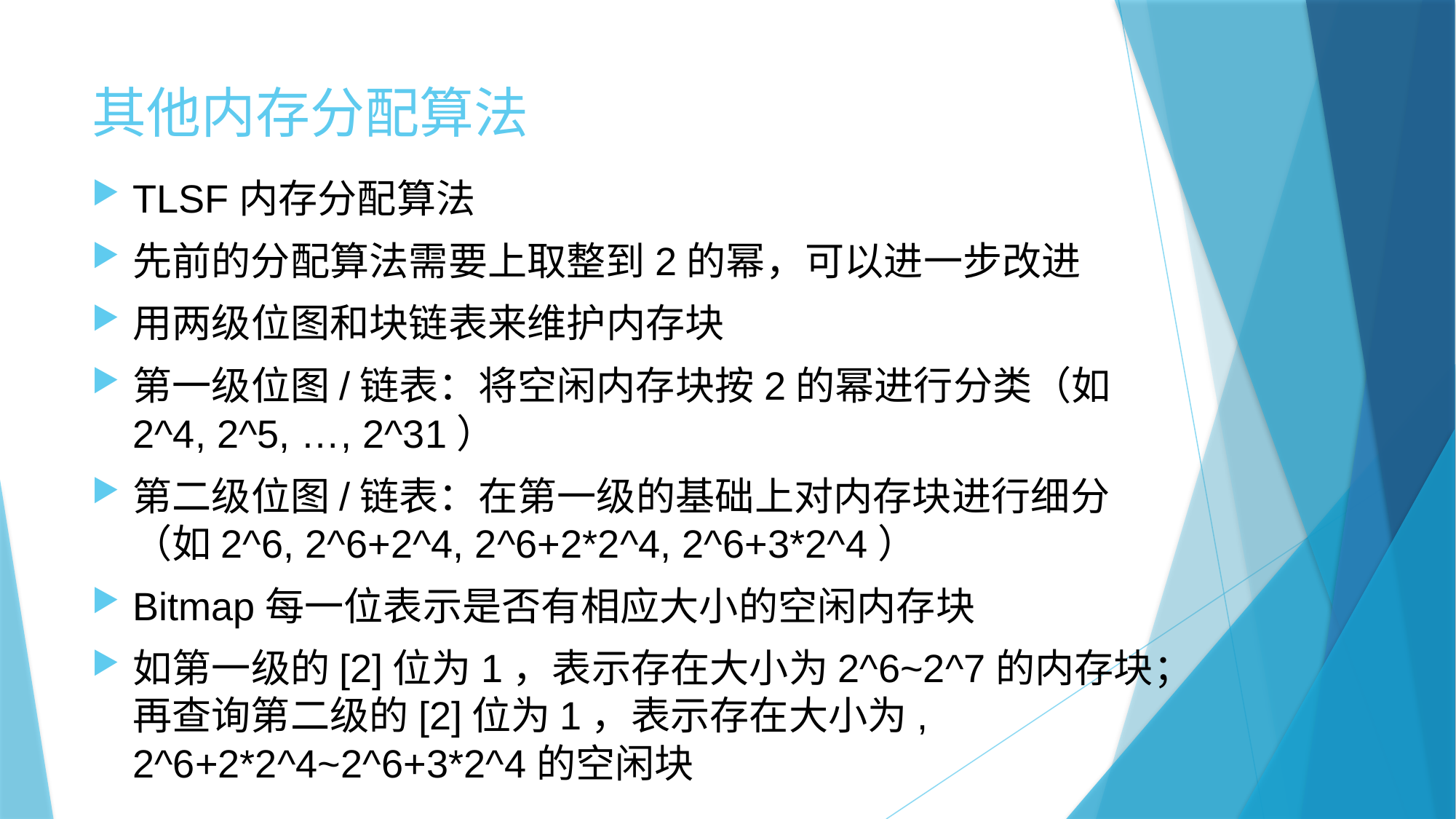

# 其他内存分配算法
TLSF内存分配算法
先前的分配算法需要上取整到2的幂，可以进一步改进
用两级位图和块链表来维护内存块
第一级位图/链表：将空闲内存块按2的幂进行分类（如2^4, 2^5, …, 2^31）
第二级位图/链表：在第一级的基础上对内存块进行细分（如2^6, 2^6+2^4, 2^6+2*2^4, 2^6+3*2^4）
Bitmap每一位表示是否有相应大小的空闲内存块
如第一级的[2]位为1，表示存在大小为2^6~2^7的内存块；再查询第二级的[2]位为1，表示存在大小为, 2^6+2*2^4~2^6+3*2^4的空闲块